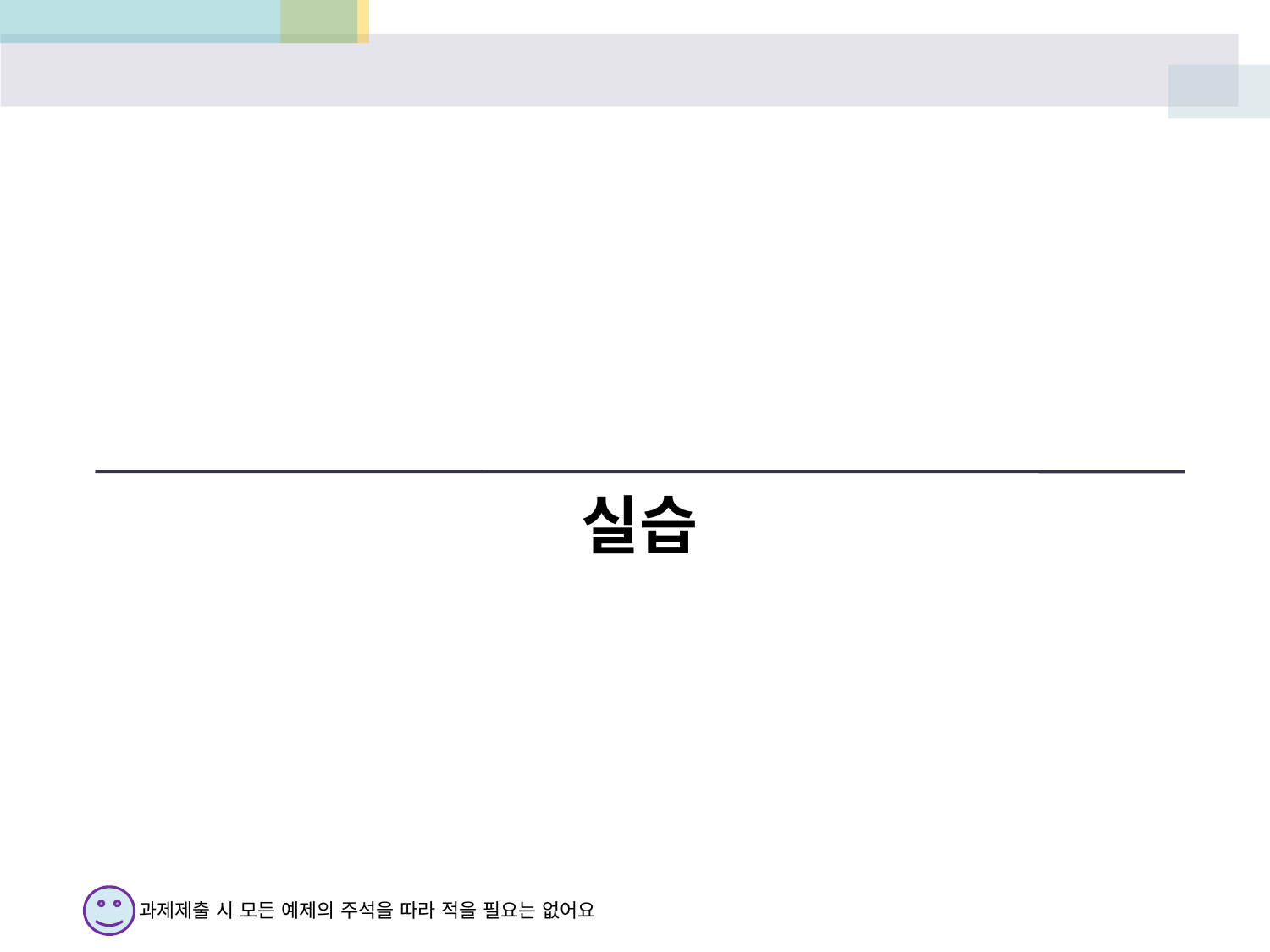

# 실습

과제제출 시 모든 예제의 주석을 따라 적을 필요는 없어요